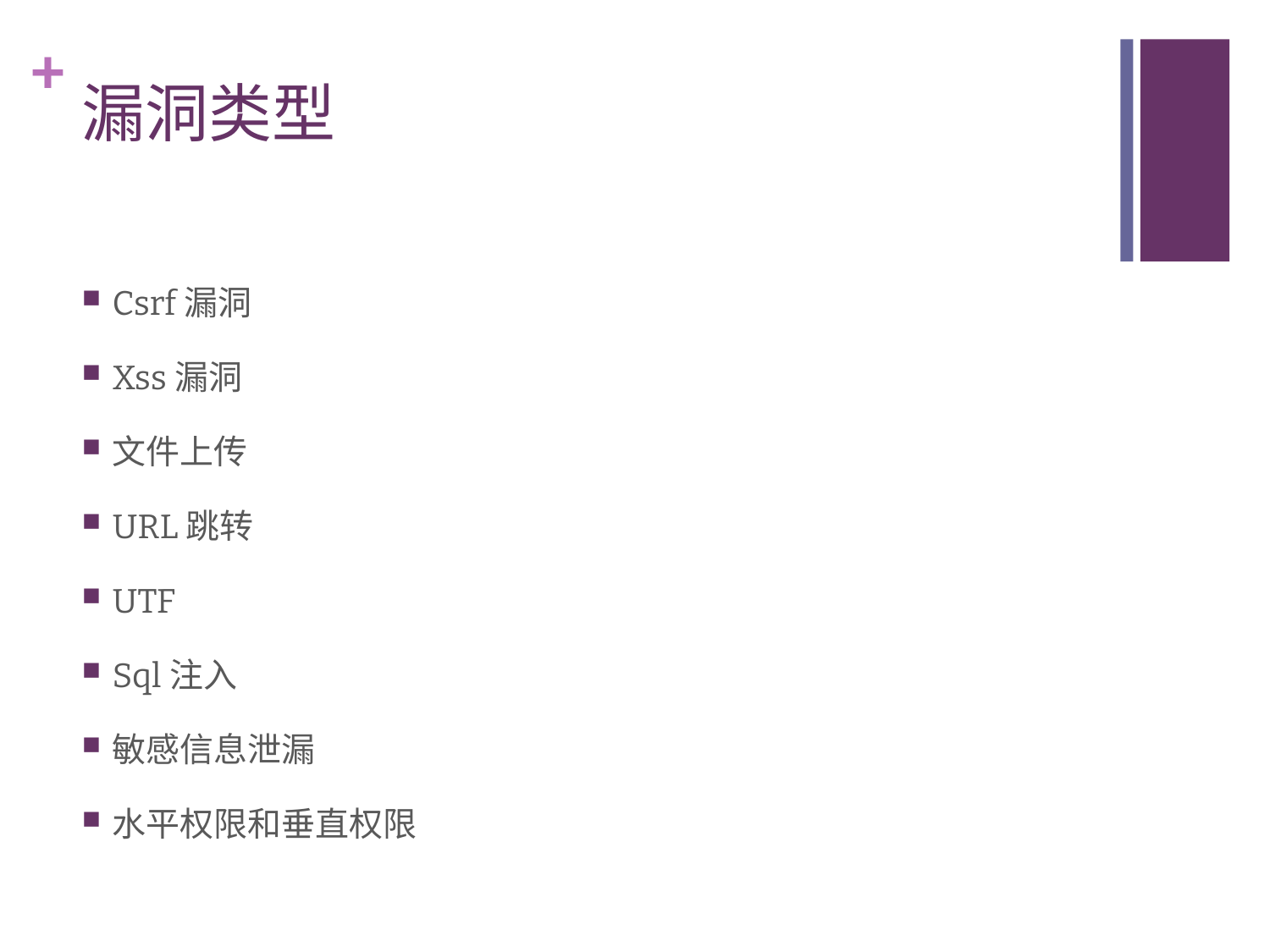

# 漏洞类型
Csrf漏洞
Xss漏洞
文件上传
URL跳转
UTF
Sql注入
敏感信息泄漏
水平权限和垂直权限